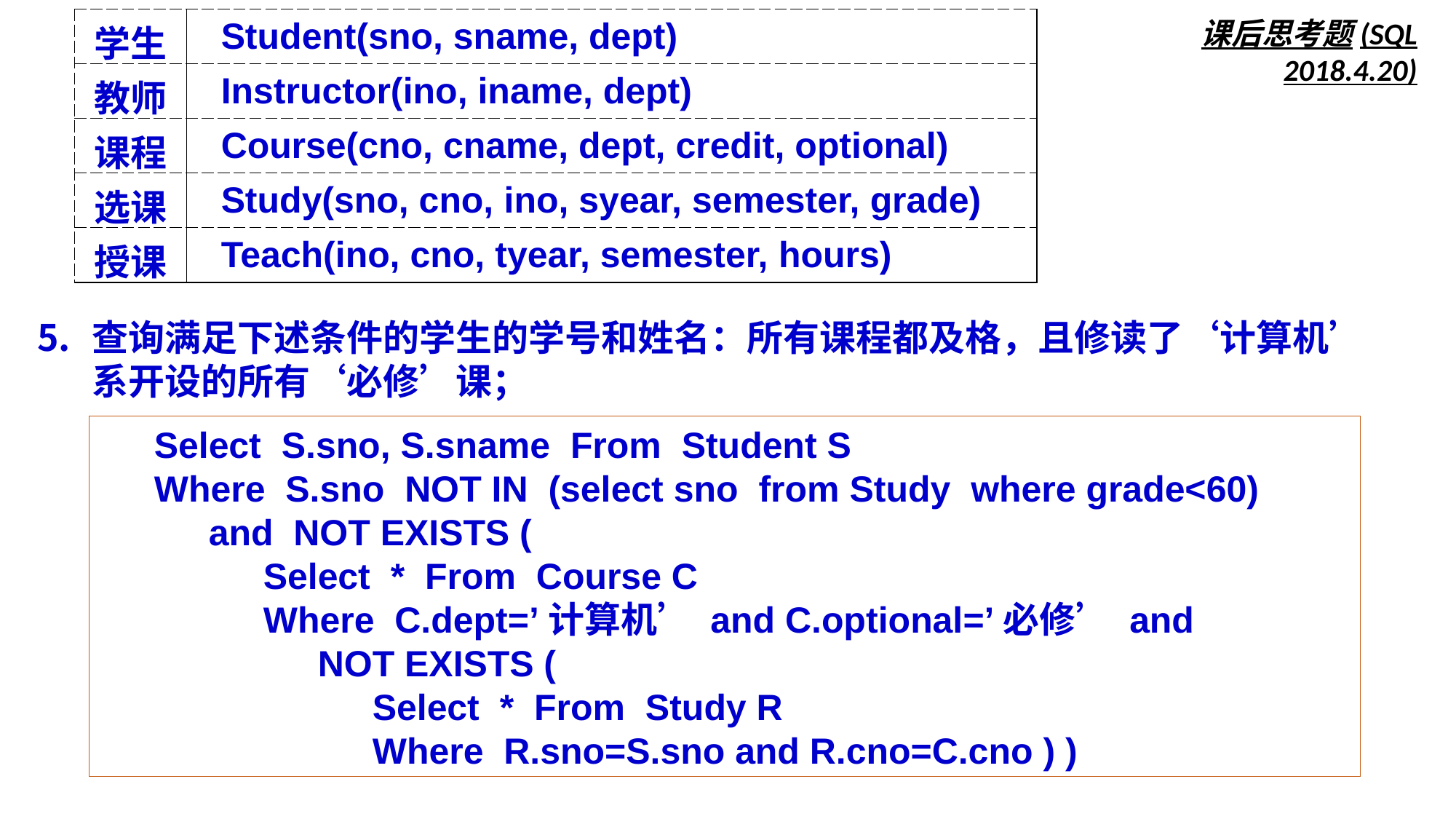

| 学生 | Student(sno, sname, dept) |
| --- | --- |
| 教师 | Instructor(ino, iname, dept) |
| 课程 | Course(cno, cname, dept, credit, optional) |
| 选课 | Study(sno, cno, ino, syear, semester, grade) |
| 授课 | Teach(ino, cno, tyear, semester, hours) |
课后思考题(SQL 2018.4.20)
查询满足下述条件的学生的学号和姓名：所有课程都及格，且修读了‘计算机’系开设的所有‘必修’课；
Select  S.sno, S.sname  From  Student S
Where  S.sno  NOT IN  (select sno  from Study  where grade<60)
and  NOT EXISTS (
Select  *  From  Course C
Where  C.dept=’计算机’ and C.optional=’必修’ and
NOT EXISTS (
Select  *  From  Study R
Where  R.sno=S.sno and R.cno=C.cno ) )